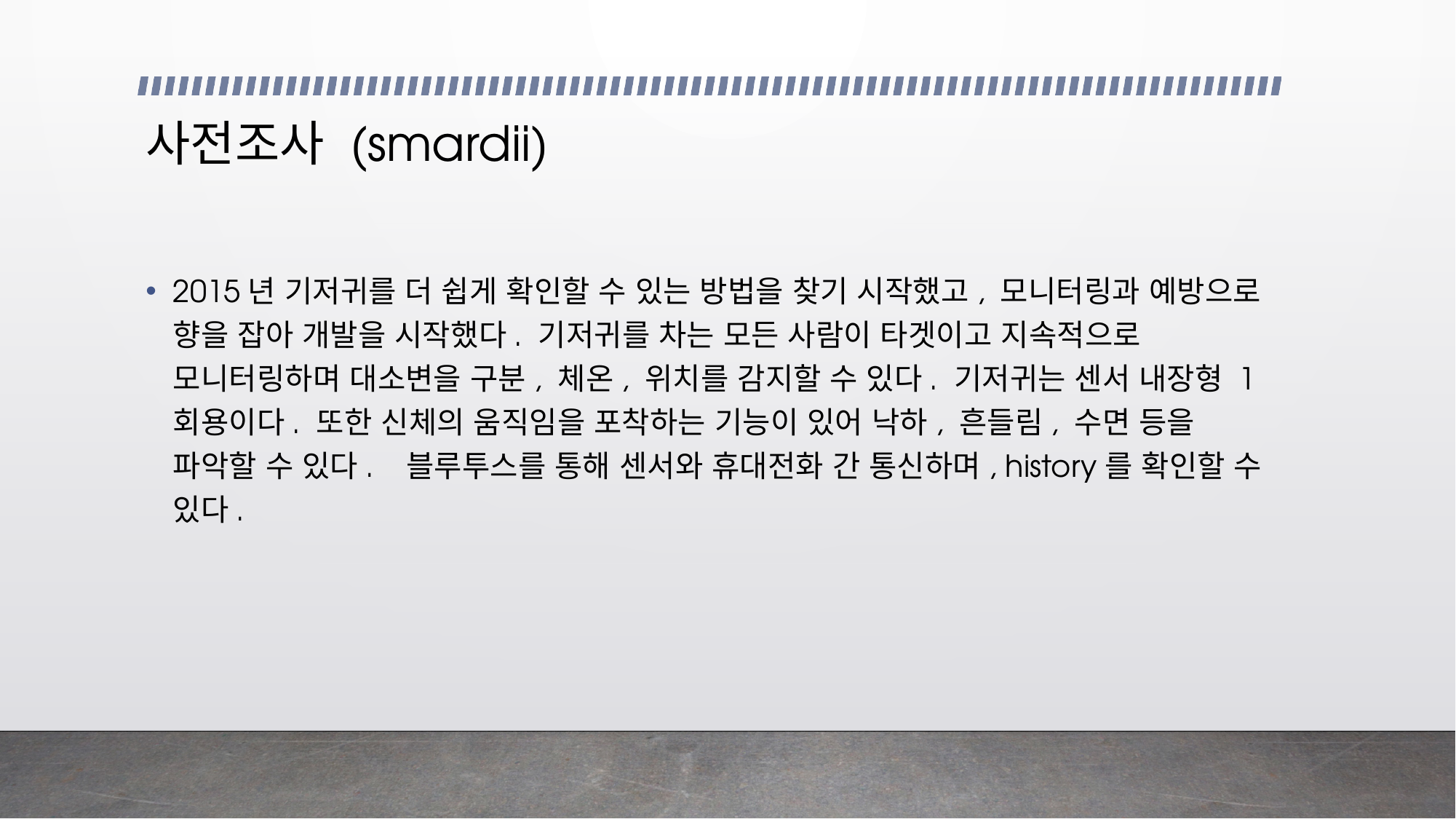

# 사전조사 (smardii)
2015년 기저귀를 더 쉽게 확인할 수 있는 방법을 찾기 시작했고, 모니터링과 예방으로 향을 잡아 개발을 시작했다. 기저귀를 차는 모든 사람이 타겟이고 지속적으로 모니터링하며 대소변을 구분, 체온, 위치를 감지할 수 있다. 기저귀는 센서 내장형 1회용이다. 또한 신체의 움직임을 포착하는 기능이 있어 낙하, 흔들림, 수면 등을 파악할 수 있다.   블루투스를 통해 센서와 휴대전화 간 통신하며, history를 확인할 수 있다.